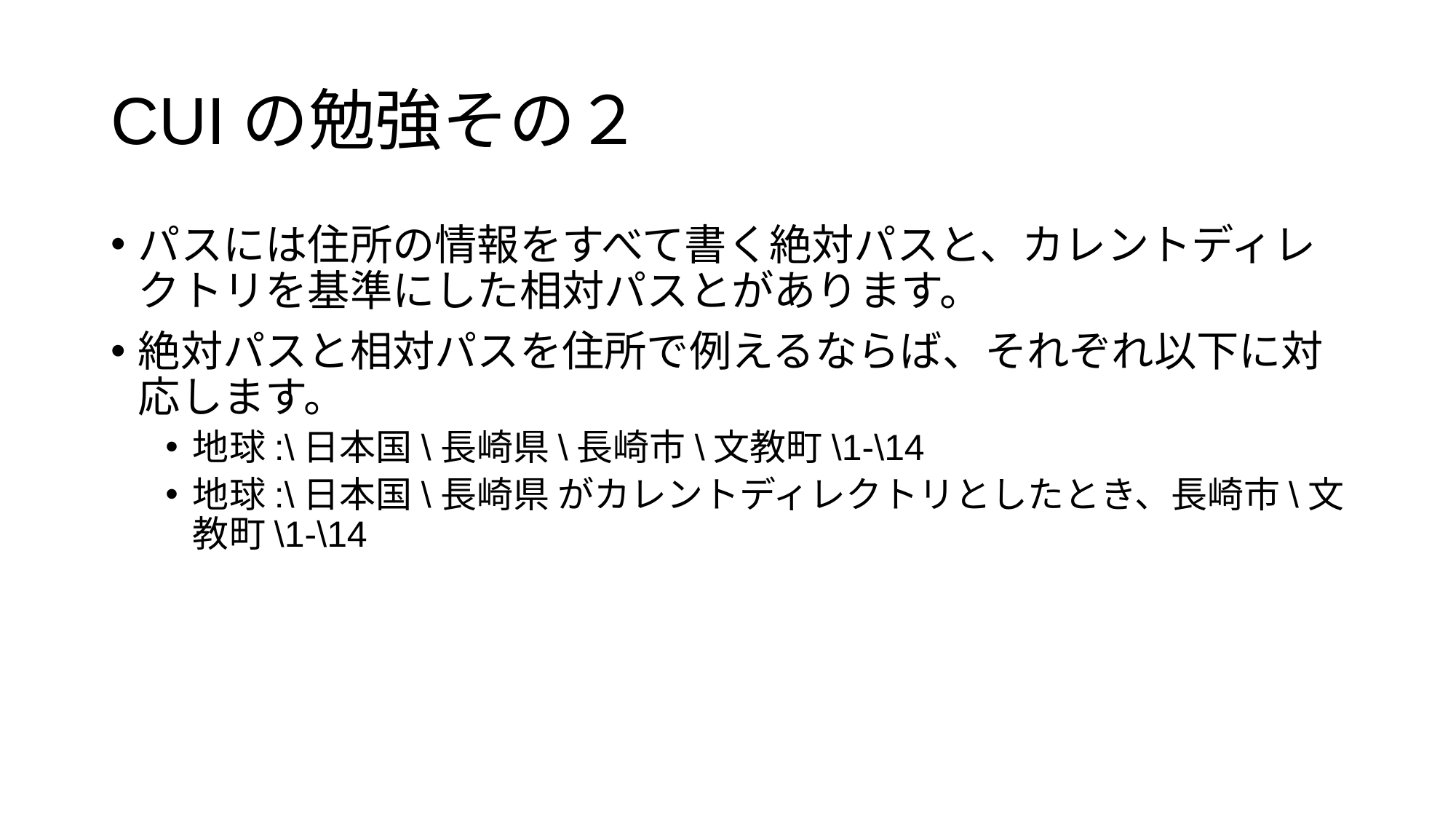

# CUIの勉強その２
パスには住所の情報をすべて書く絶対パスと、カレントディレクトリを基準にした相対パスとがあります。
絶対パスと相対パスを住所で例えるならば、それぞれ以下に対応します。
地球:\日本国\長崎県\長崎市\文教町\1-\14
地球:\日本国\長崎県 がカレントディレクトリとしたとき、長崎市\文教町\1-\14